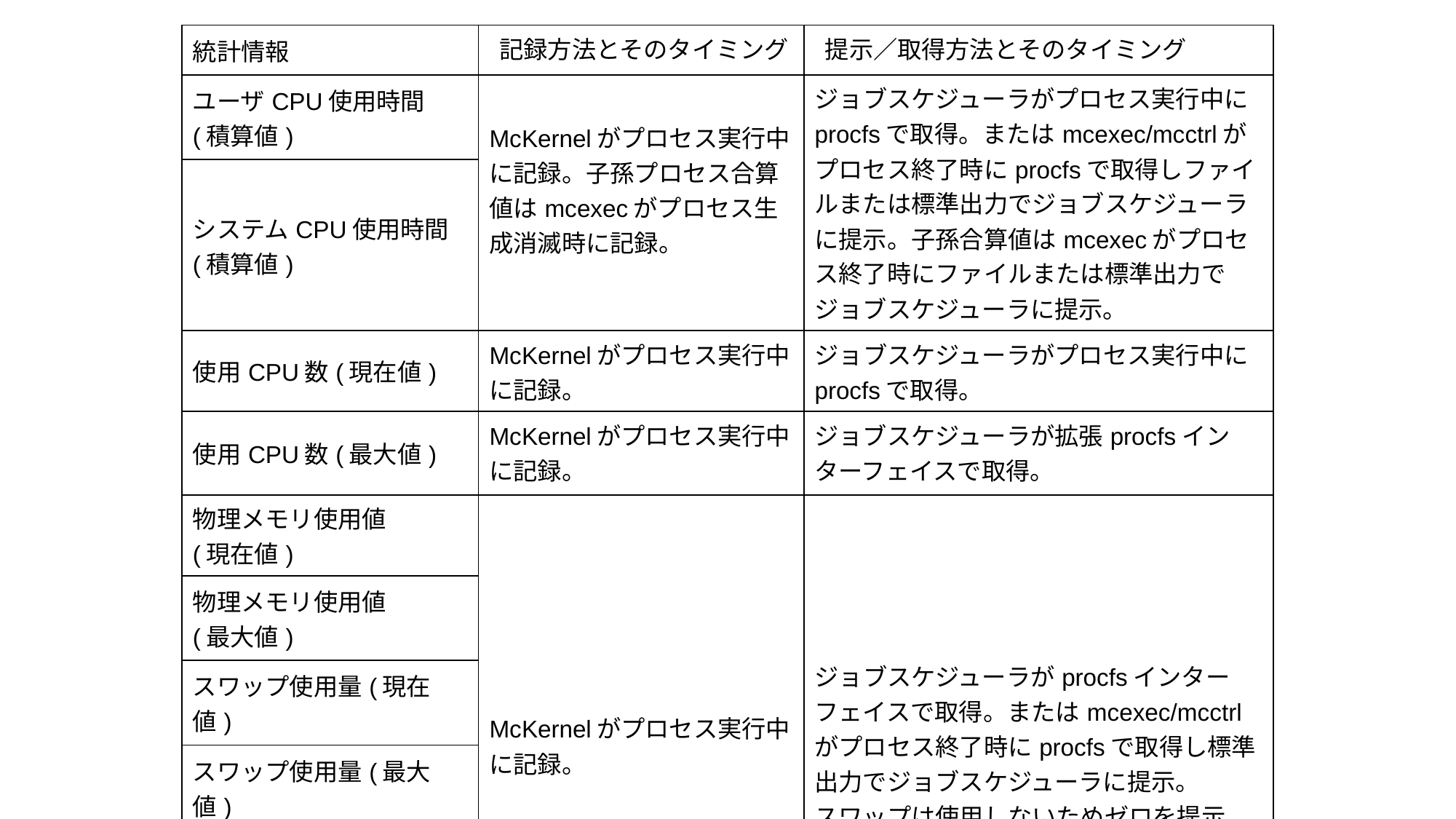

| 統計情報 | 記録方法とそのタイミング | 提示／取得方法とそのタイミング |
| --- | --- | --- |
| ユーザCPU使用時間 (積算値) | McKernelがプロセス実行中に記録。子孫プロセス合算値はmcexecがプロセス生成消滅時に記録。 | ジョブスケジューラがプロセス実行中にprocfsで取得。またはmcexec/mcctrlがプロセス終了時にprocfsで取得しファイルまたは標準出力でジョブスケジューラに提示。子孫合算値はmcexecがプロセス終了時にファイルまたは標準出力でジョブスケジューラに提示。 |
| システムCPU使用時間(積算値) |  |  |
| 使用CPU数(現在値) | McKernelがプロセス実行中に記録。 | ジョブスケジューラがプロセス実行中にprocfsで取得。 |
| 使用CPU数(最大値) | McKernelがプロセス実行中に記録。 | ジョブスケジューラが拡張procfsインターフェイスで取得。 |
| 物理メモリ使用値 (現在値) | McKernelがプロセス実行中に記録。 | ジョブスケジューラがprocfsインターフェイスで取得。またはmcexec/mcctrlがプロセス終了時にprocfsで取得し標準出力でジョブスケジューラに提示。 スワップは使用しないためゼロを提示。 |
| 物理メモリ使用値 (最大値) |  |  |
| スワップ使用量(現在値) |  |  |
| スワップ使用量(最大値) |  |  |
| 仮想メモリ使用値(現在値) |  |  |
| 仮想メモリ使用値(最大値) |  |  |
| リードシステムコール要求量(積算値) | Linuxがプロセス実行中に記録。 | ジョブスケジューラがプロセス実行時にTaskstatsまたはSystemTapで取得。またはmcexec/mcctrlがプロセス終了時にTaskstatsまたはSystemTapで取得しファイルまたは標準出力でジョブスケジューラに提示。 |
| ライトシステムコール要求量(積算値) |  |  |
| リードシステムコール数(積算値) |  |  |
| ライトシステムコール数(積算値) |  |  |
| ファイルシステムに対するリード量(積算値) | Linuxのドライバあるいはファイルシステムのクライアントがファイルシステムごとにプロセス実行中に記録。 | ジョブスケジューラが拡張procfsインターフェイスで取得。またはmcexec/mcctrlがプロセス終了時に拡張procfsで取得しファイルまたは標準出力でジョブスケジューラに提示。 |
| ファイルシステムに対するライト量(積算値) |  |  |
| ファイルシステムに対するリード要求数(積算値) |  |  |
| ファイルシステムに対するライト要求数(積算値) |  |  |